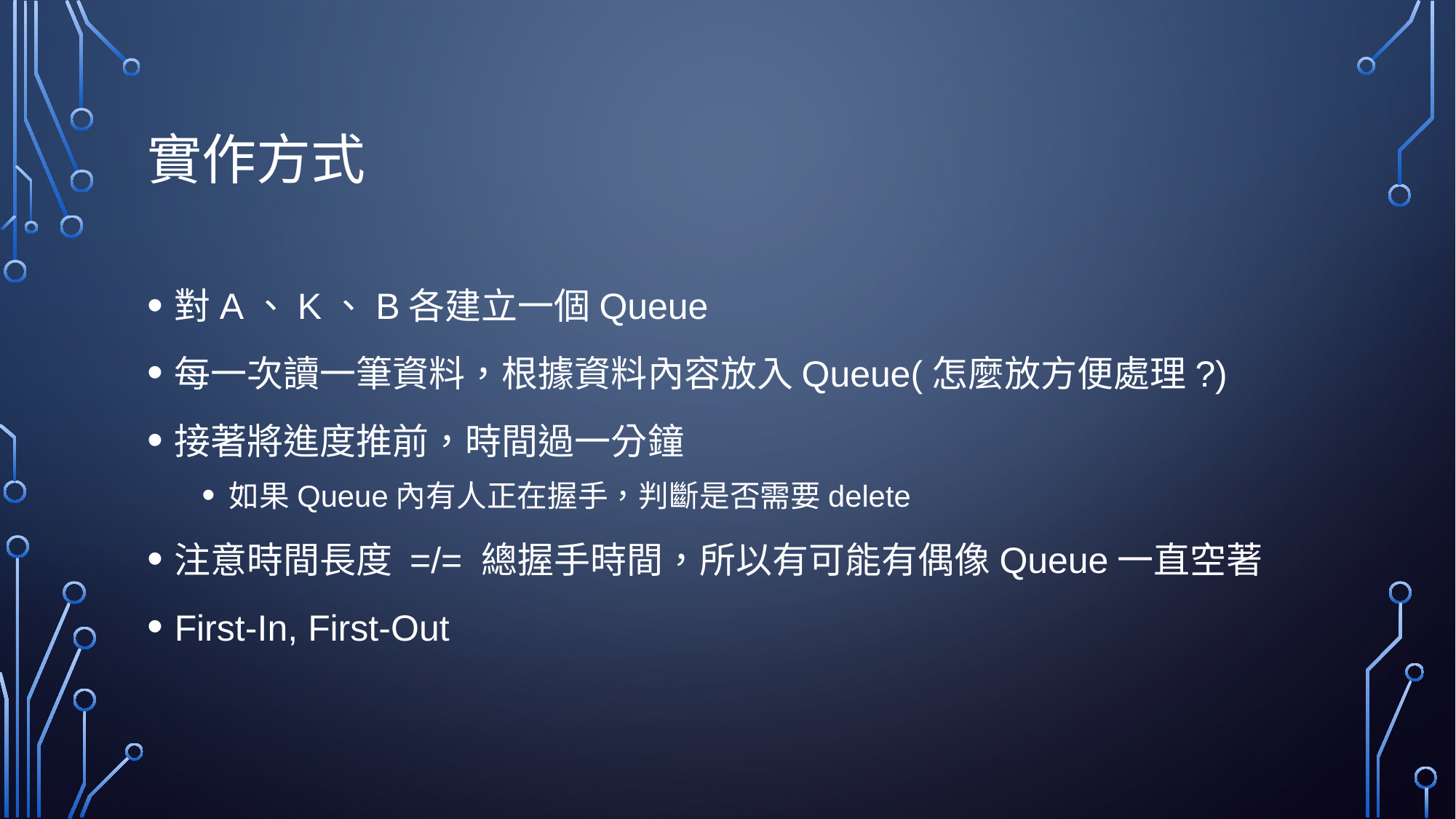

# 實作方式
對A、K、B各建立一個Queue
每一次讀一筆資料，根據資料內容放入Queue(怎麼放方便處理?)
接著將進度推前，時間過一分鐘
如果Queue內有人正在握手，判斷是否需要delete
注意時間長度 =/= 總握手時間，所以有可能有偶像Queue一直空著
First-In, First-Out